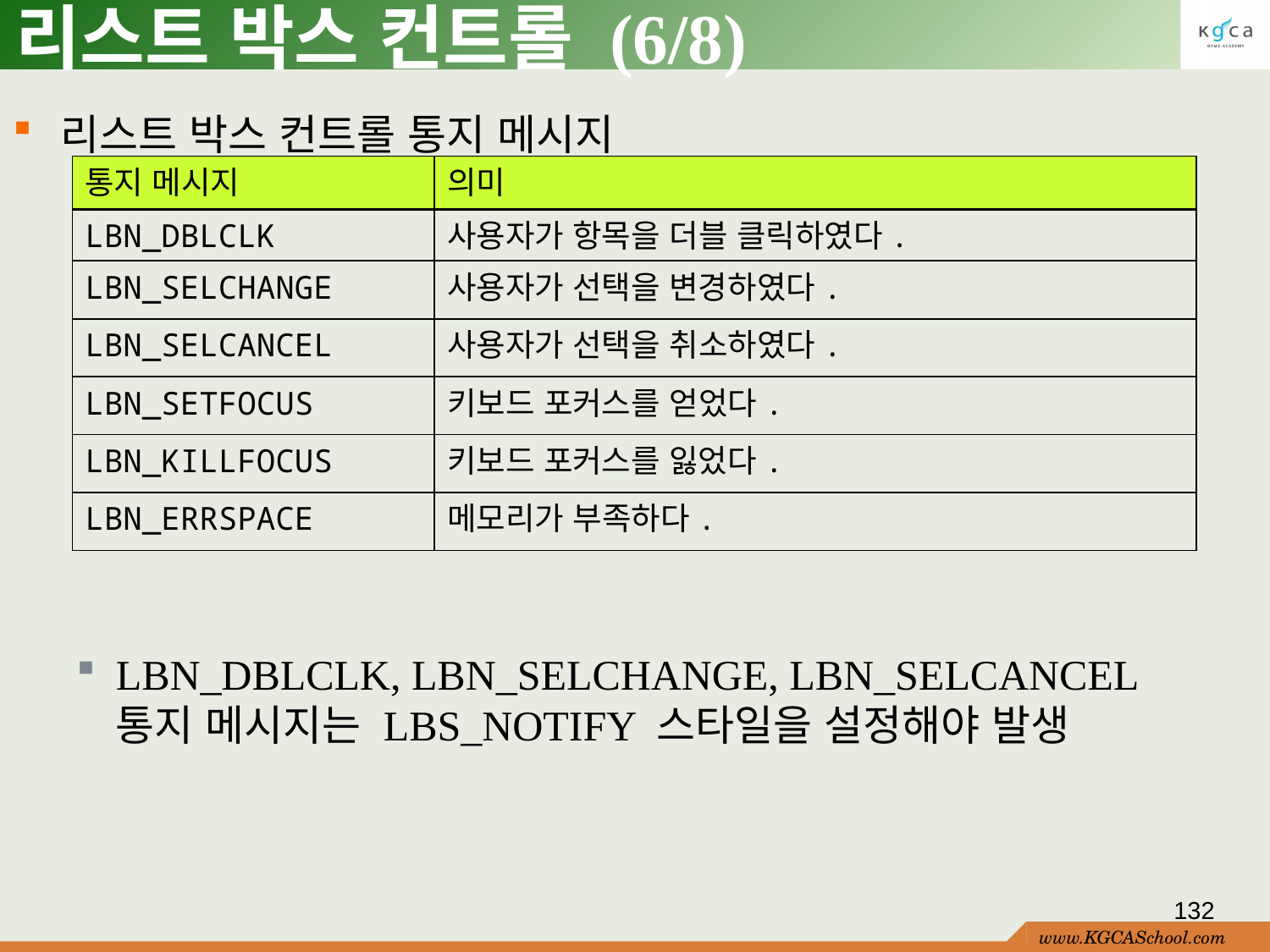

# 리스트 박스 컨트롤 (6/8)
리스트 박스 컨트롤 통지 메시지

LBN_DBLCLK, LBN_SELCHANGE, LBN_SELCANCEL 통지 메시지는 LBS_NOTIFY 스타일을 설정해야 발생
통지 메시지

의미

LBN_DBLCLK

사용자가 항목을 더블 클릭하였다.

LBN_SELCHANGE

사용자가 선택을 변경하였다.

LBN_SELCANCEL

사용자가 선택을 취소하였다.

LBN_SETFOCUS

키보드 포커스를 얻었다.

LBN_KILLFOCUS

키보드 포커스를 잃었다.

LBN_ERRSPACE

메모리가 부족하다.

132